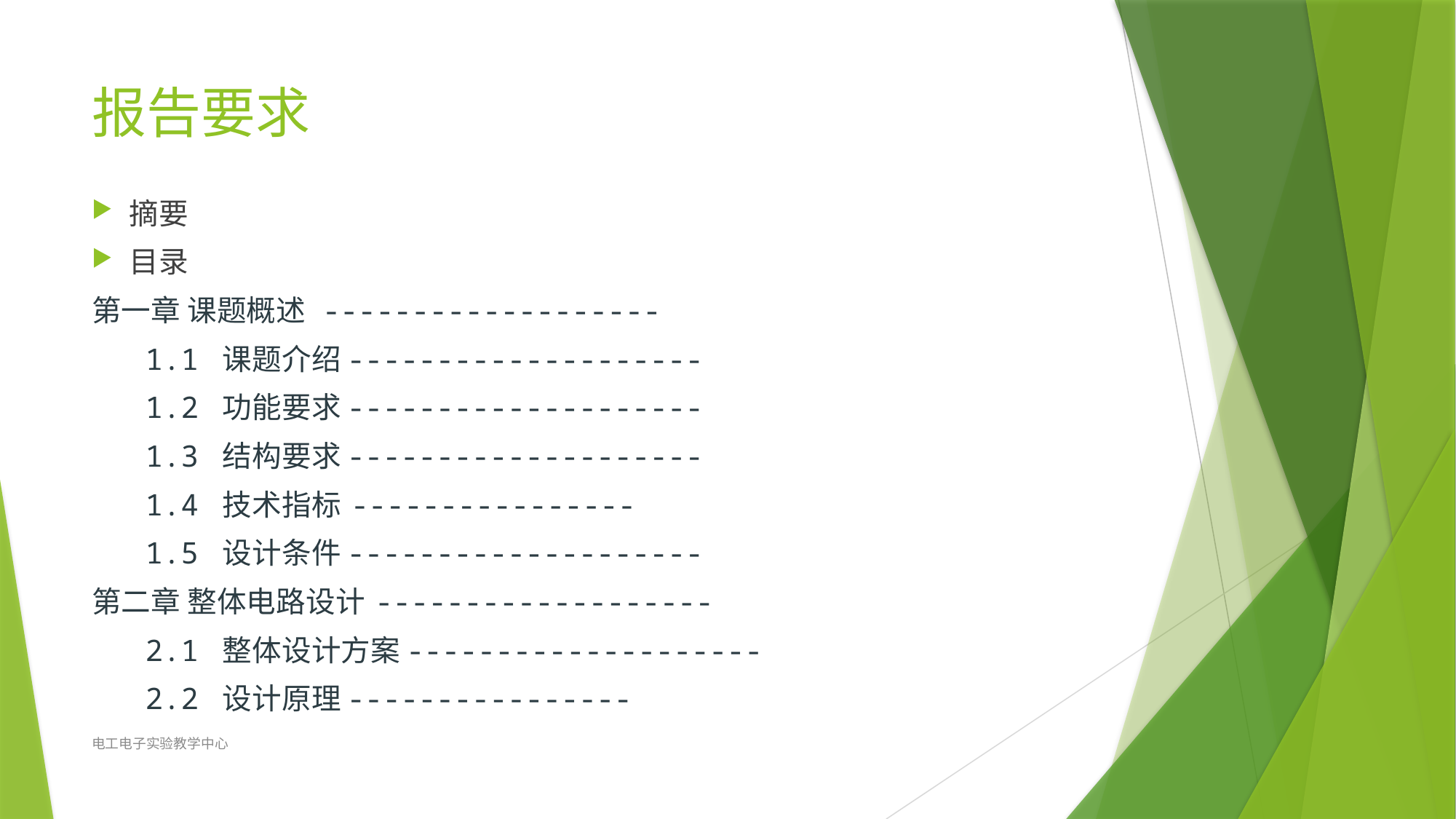

# 报告要求
摘要
目录
第一章 课题概述  -------------------
   1.1 课题介绍--------------------
   1.2 功能要求--------------------
   1.3 结构要求--------------------
   1.4 技术指标 ----------------
   1.5 设计条件--------------------
第二章 整体电路设计 -------------------
   2.1 整体设计方案--------------------
   2.2 设计原理----------------

电工电子实验教学中心